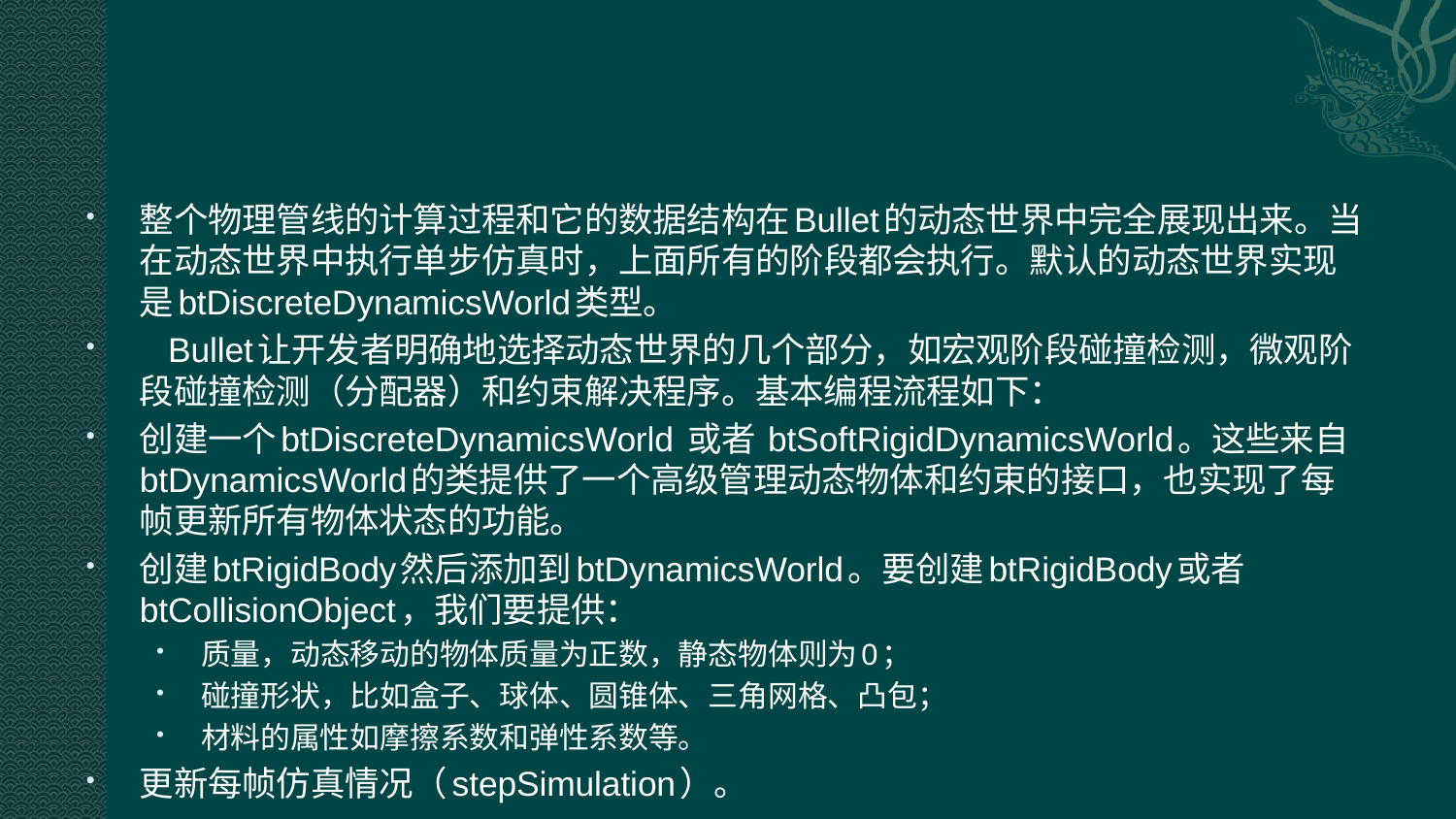

#
整个物理管线的计算过程和它的数据结构在Bullet的动态世界中完全展现出来。当在动态世界中执行单步仿真时，上面所有的阶段都会执行。默认的动态世界实现是btDiscreteDynamicsWorld类型。
   Bullet让开发者明确地选择动态世界的几个部分，如宏观阶段碰撞检测，微观阶段碰撞检测（分配器）和约束解决程序。基本编程流程如下：
创建一个btDiscreteDynamicsWorld 或者 btSoftRigidDynamicsWorld。这些来自btDynamicsWorld的类提供了一个高级管理动态物体和约束的接口，也实现了每帧更新所有物体状态的功能。
创建btRigidBody然后添加到btDynamicsWorld。要创建btRigidBody或者btCollisionObject，我们要提供：
质量，动态移动的物体质量为正数，静态物体则为0；
碰撞形状，比如盒子、球体、圆锥体、三角网格、凸包；
材料的属性如摩擦系数和弹性系数等。
更新每帧仿真情况（stepSimulation）。